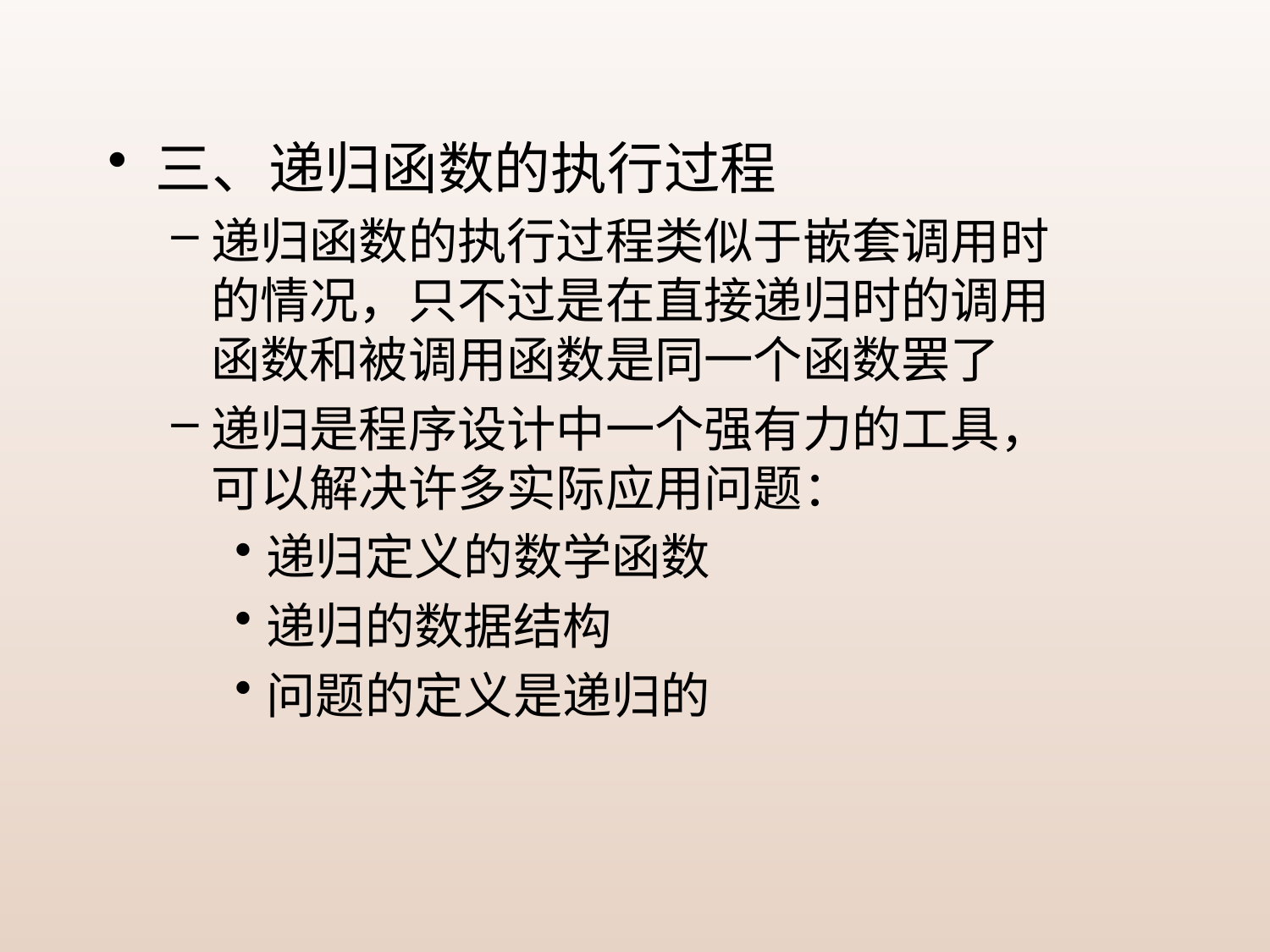

三、递归函数的执行过程
递归函数的执行过程类似于嵌套调用时的情况，只不过是在直接递归时的调用函数和被调用函数是同一个函数罢了
递归是程序设计中一个强有力的工具，可以解决许多实际应用问题：
递归定义的数学函数
递归的数据结构
问题的定义是递归的